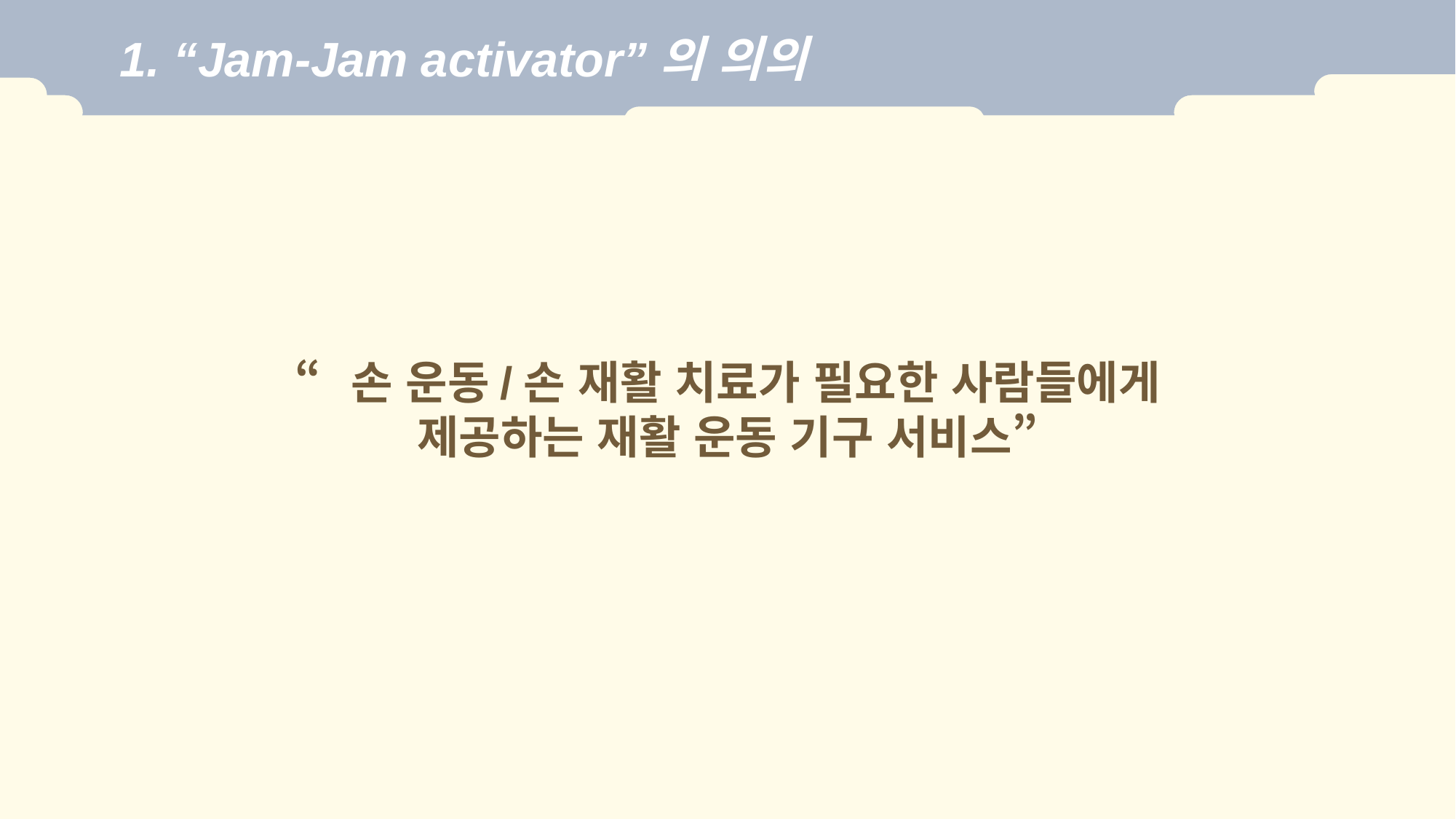

1. “Jam-Jam activator”의 의의
“손 운동/손 재활 치료가 필요한 사람들에게 제공하는 재활 운동 기구 서비스”